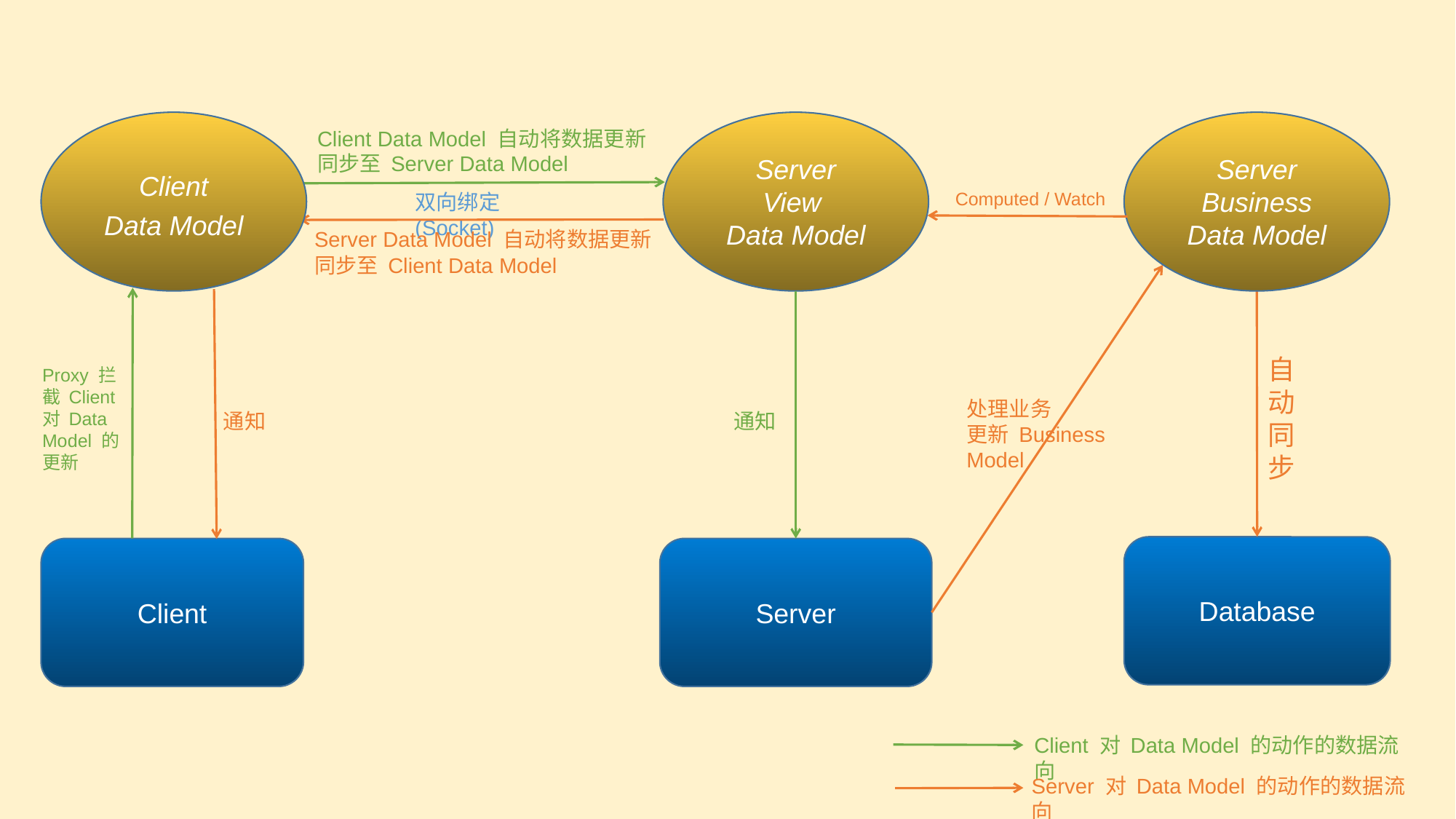

Client
Data Model
Server
View
Data Model
Server Business Data Model
Client Data Model 自动将数据更新同步至 Server Data Model
Computed / Watch
双向绑定 (Socket)
Server Data Model 自动将数据更新同步至 Client Data Model
自动同步
Proxy 拦截 Client 对 Data Model 的更新
处理业务
更新 Business Model
通知
通知
Database
Client
Server
Client 对 Data Model 的动作的数据流向
Server 对 Data Model 的动作的数据流向